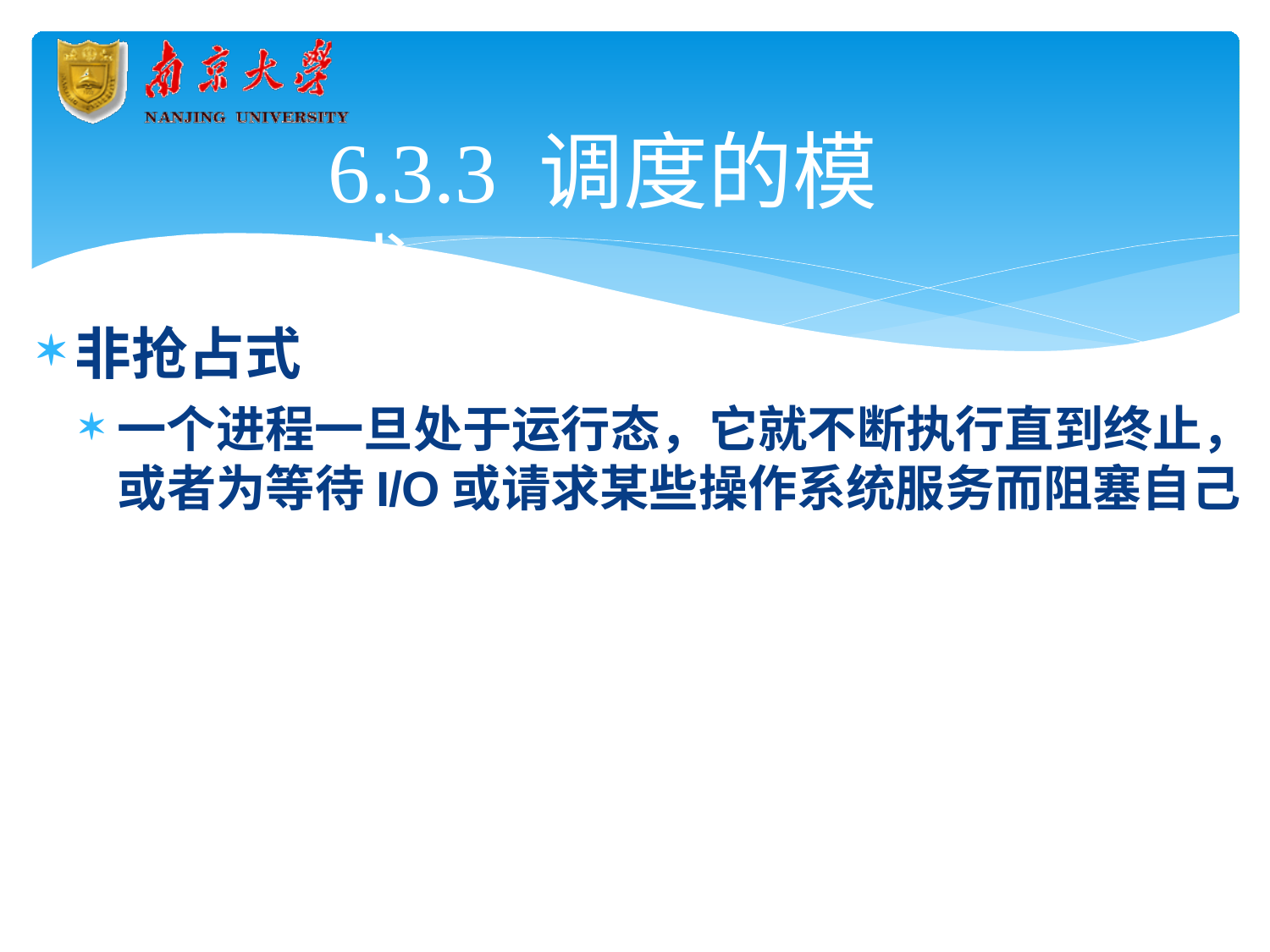

# 6.3.3 调度的模式
非抢占式
一个进程一旦处于运行态，它就不断执行直到终止， 或者为等待I/O或请求某些操作系统服务而阻塞自己